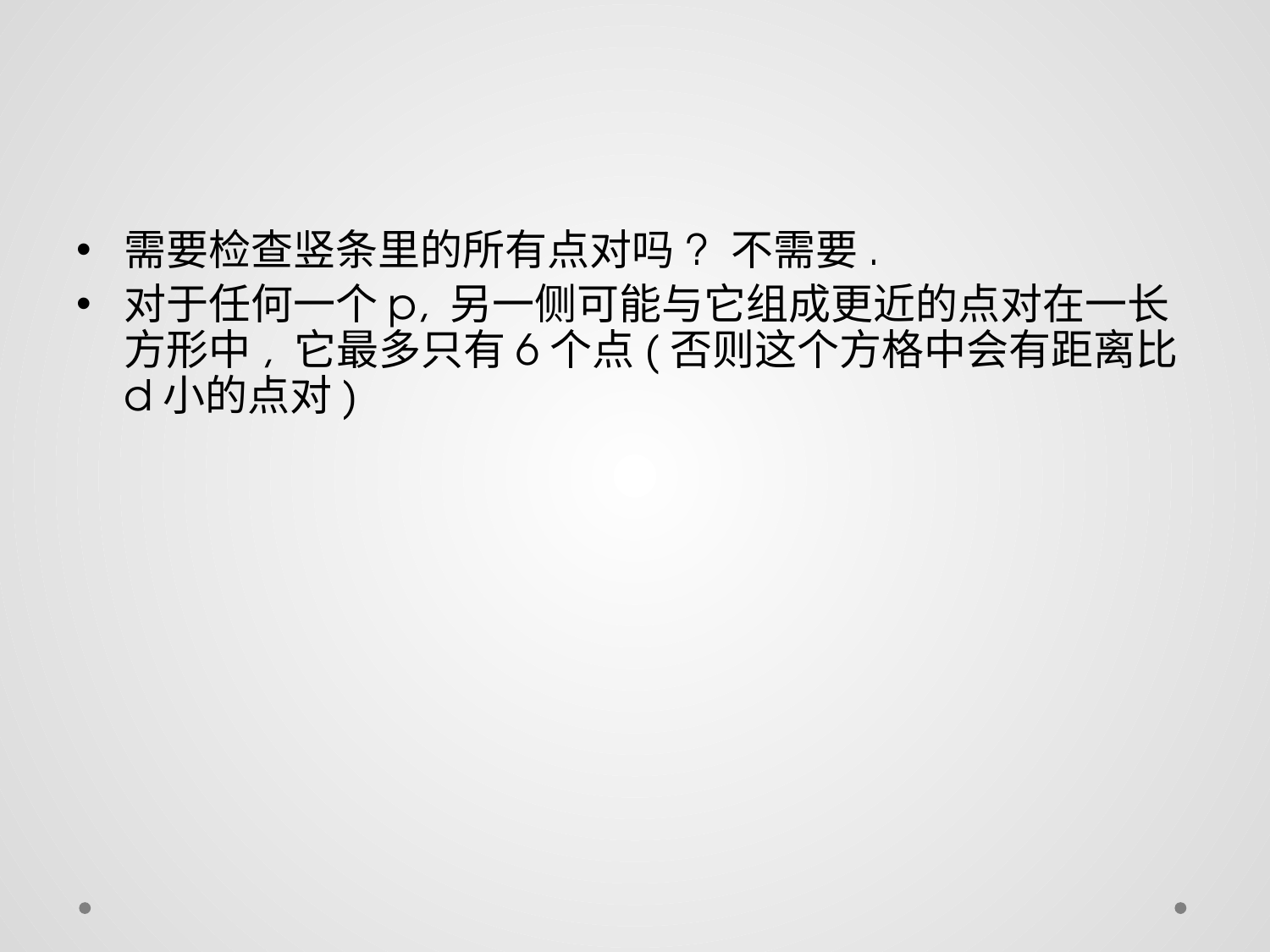

#
需要检查竖条里的所有点对吗? 不需要.
对于任何一个p, 另一侧可能与它组成更近的点对在一长方形中, 它最多只有6个点(否则这个方格中会有距离比d小的点对)